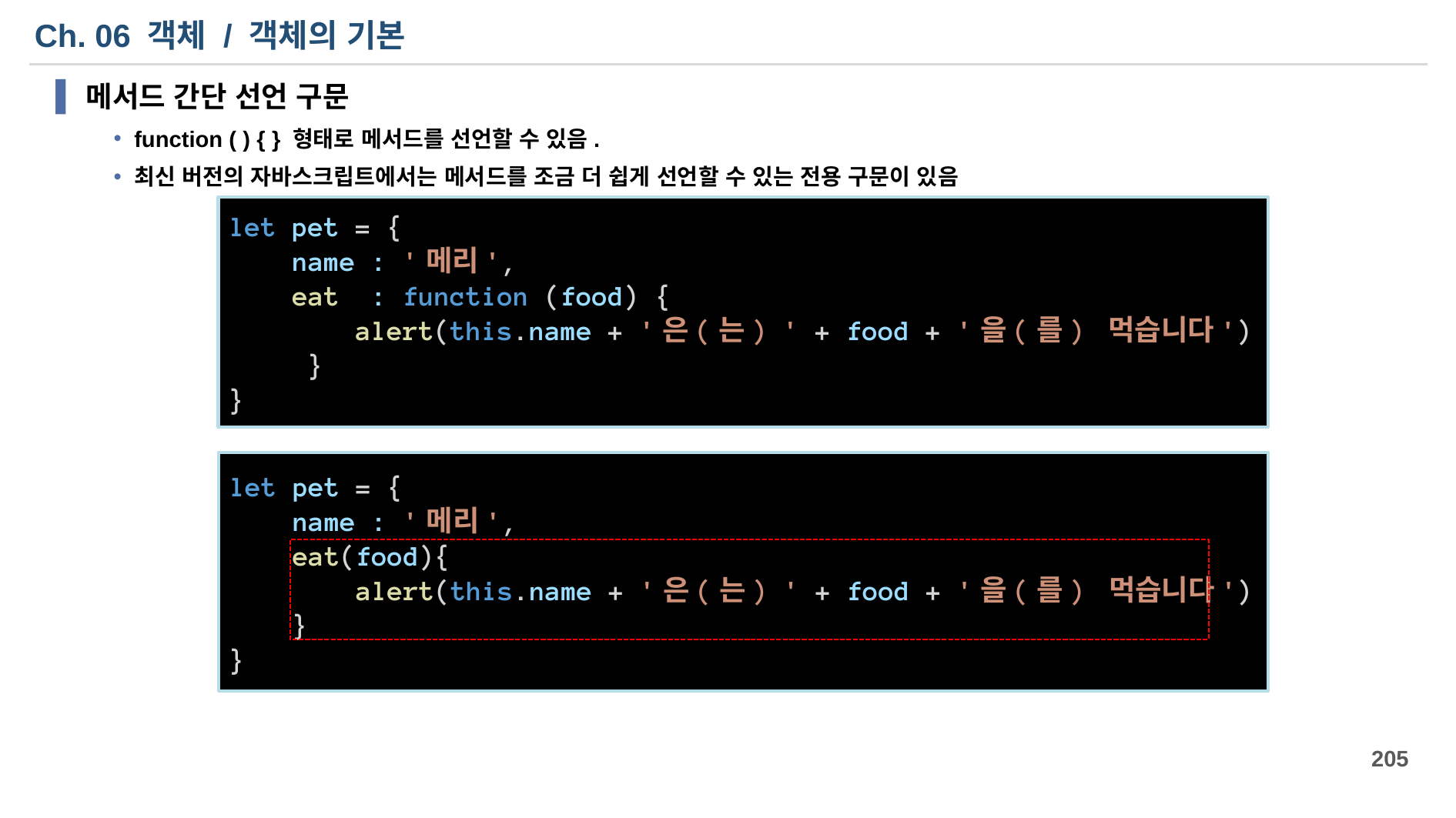

# Ch. 06 객체 / 객체의 기본
메서드 간단 선언 구문
function ( ) { } 형태로 메서드를 선언할 수 있음.
최신 버전의 자바스크립트에서는 메서드를 조금 더 쉽게 선언할 수 있는 전용 구문이 있음

let pet = {
    name : '메리',
    eat  : function (food) {
        alert(this.name + '은(는) ' + food + '을(를) 먹습니다')
     }
}
let pet = {
    name : '메리',
    eat(food){
        alert(this.name + '은(는) ' + food + '을(를) 먹습니다')
    }
}

205